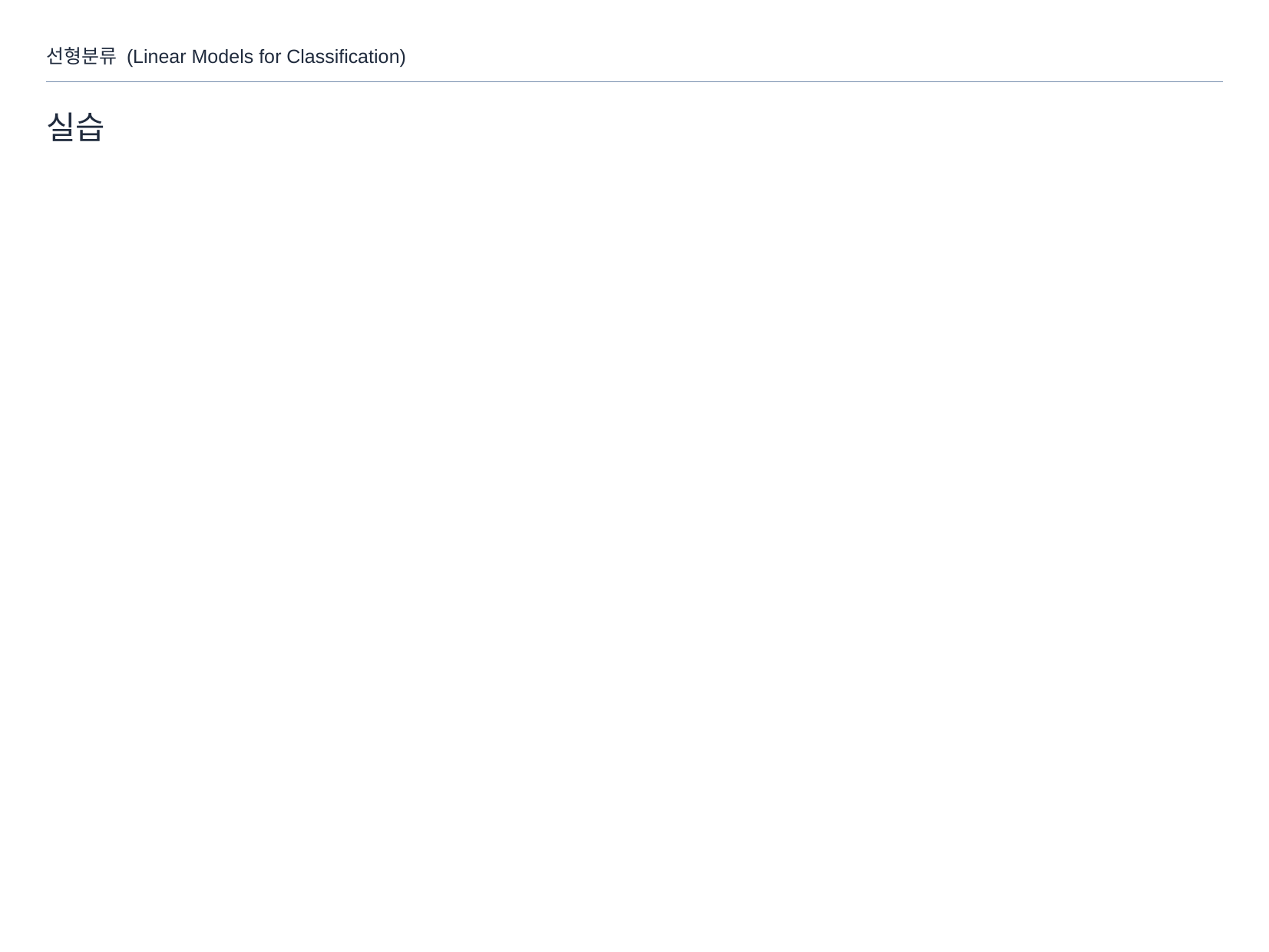

선형분류 (Linear Models for Classification)
# 실습